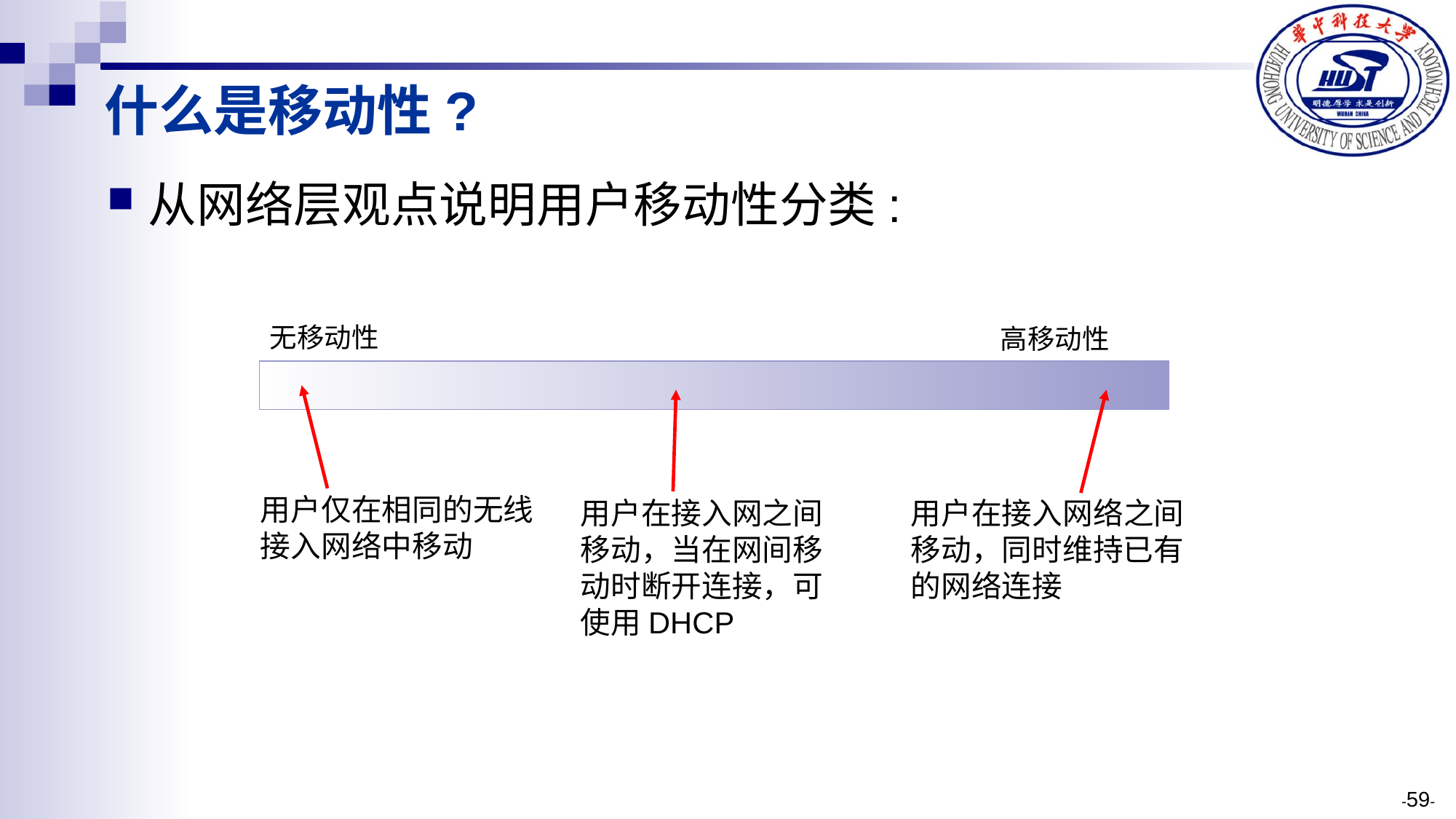

什么是移动性?
从网络层观点说明用户移动性分类:
无移动性
高移动性

用户仅在相同的无线
接入网络中移动
用户在接入网络之间移动，同时维持已有的网络连接
用户在接入网之间移动，当在网间移动时断开连接，可使用DHCP
-59-